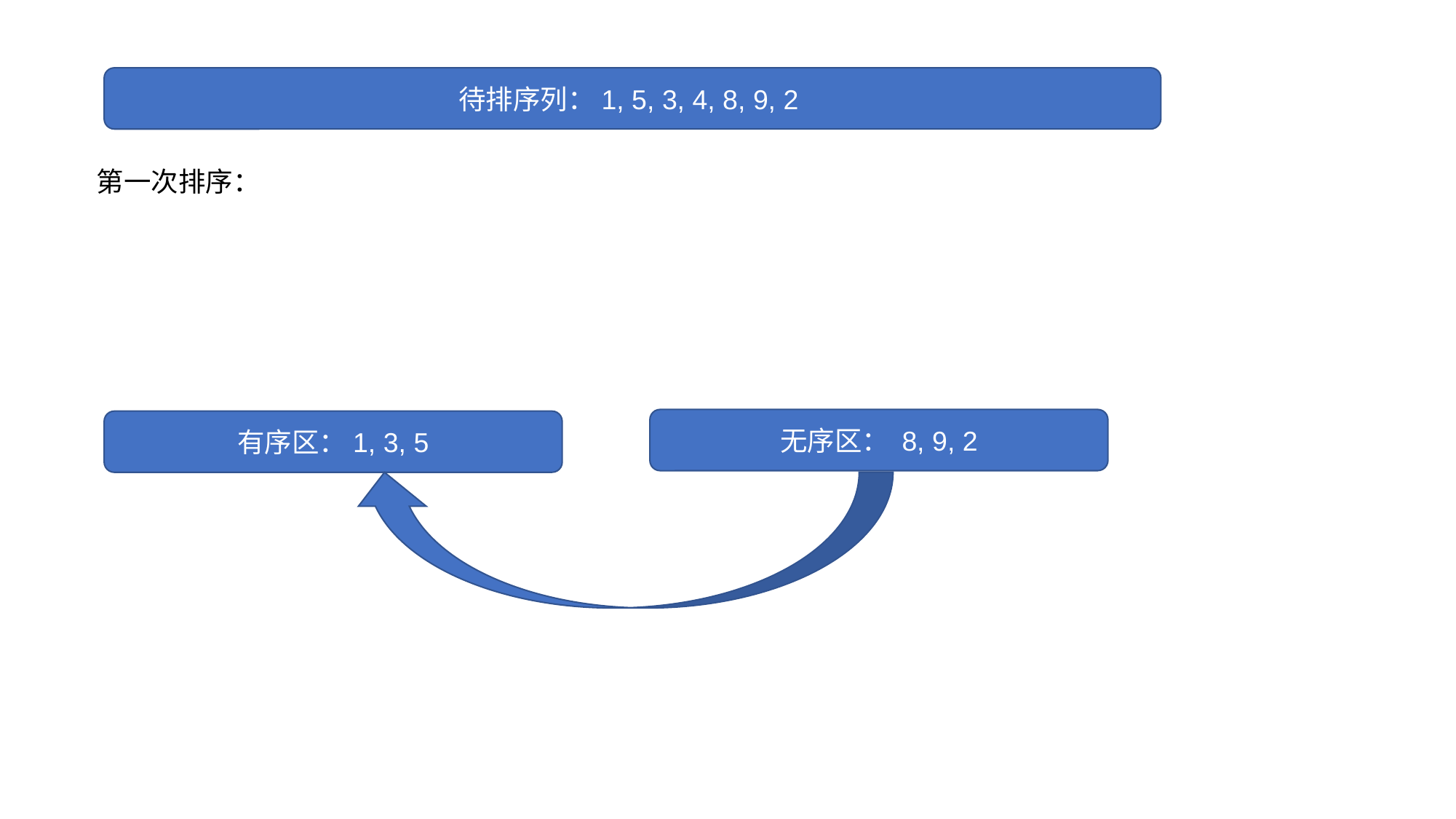

待排序列：1, 5, 3, 4, 8, 9, 2
第一次排序：

无序区： 8, 9, 2
有序区：1, 3, 5